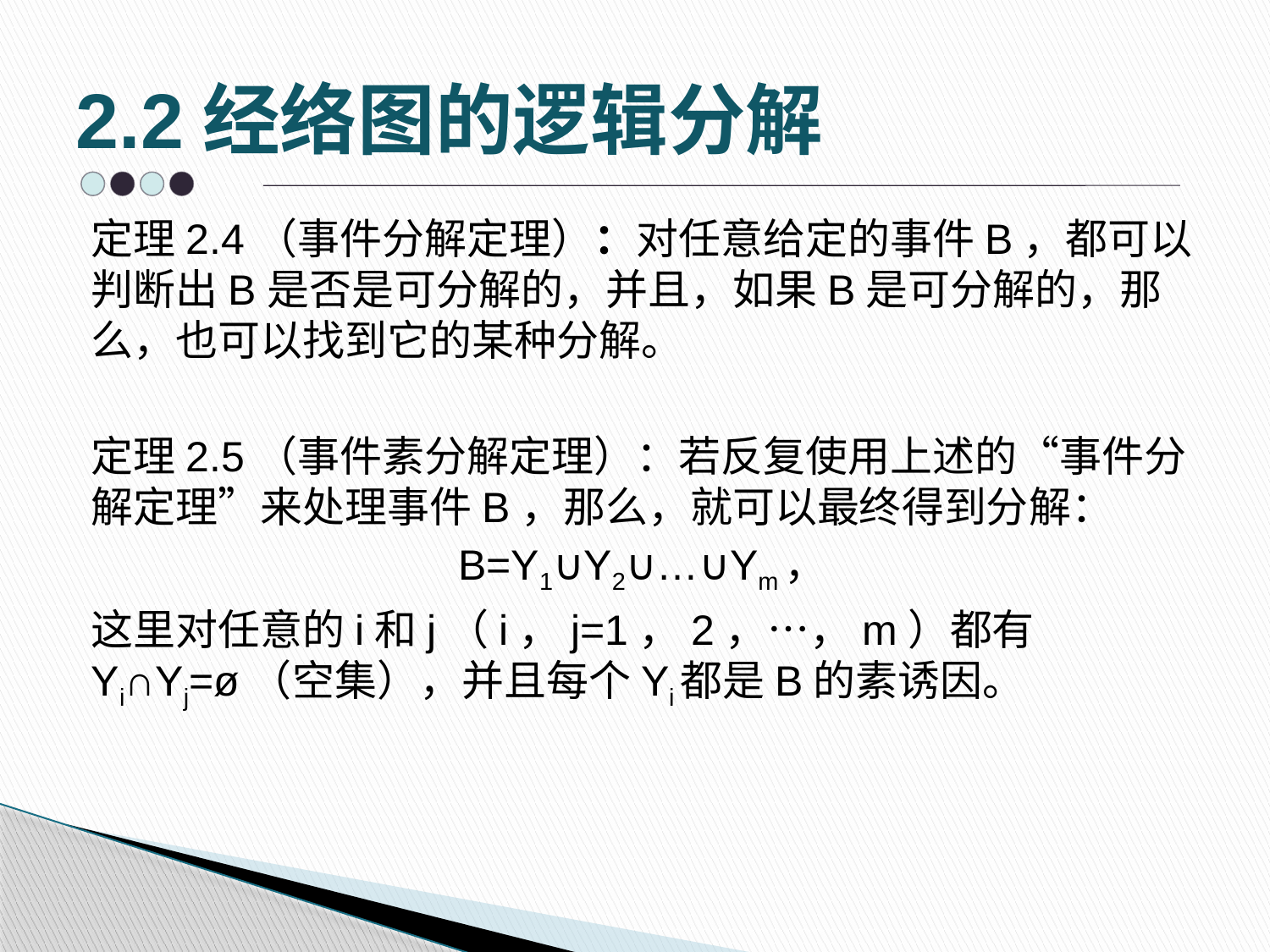

# 2.2经络图的逻辑分解

定理2.4（事件分解定理）：对任意给定的事件B，都可以判断出B是否是可分解的，并且，如果B是可分解的，那么，也可以找到它的某种分解。

定理2.5（事件素分解定理）：若反复使用上述的“事件分解定理”来处理事件B，那么，就可以最终得到分解：
B=Y1∪Y2∪…∪Ym，
这里对任意的i和j（i，j=1，2，…，m）都有Yi∩Yj=ø（空集），并且每个Yi都是B的素诱因。